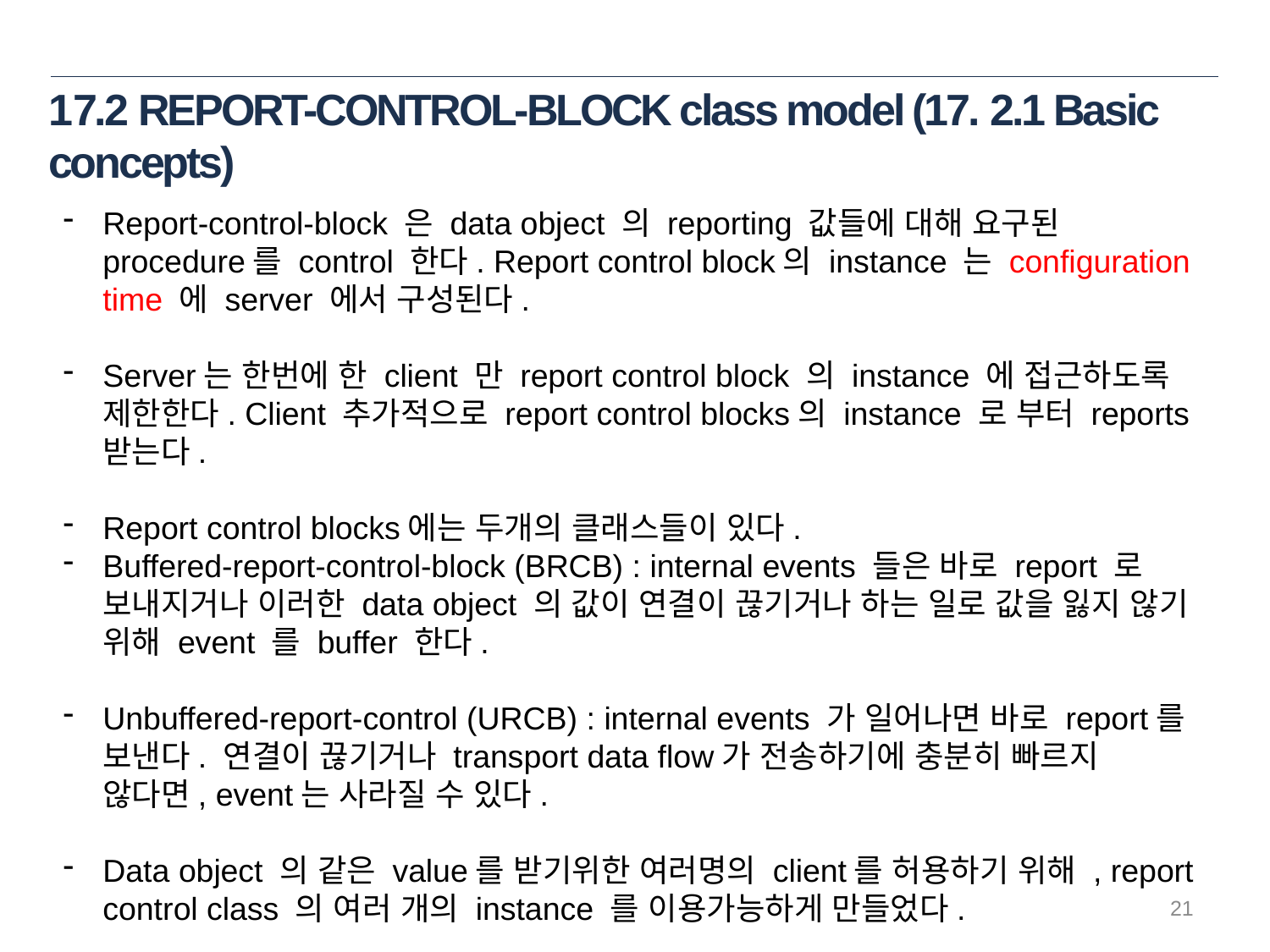

17.2 REPORT-CONTROL-BLOCK class model (17. 2.1 Basic concepts)
Report-control-block 은 data object 의 reporting 값들에 대해 요구된 procedure를 control 한다. Report control block의 instance 는 configuration time 에 server 에서 구성된다.

Server는 한번에 한 client 만 report control block 의 instance 에 접근하도록 제한한다. Client 추가적으로 report control blocks의 instance 로 부터 reports 받는다.

Report control blocks에는 두개의 클래스들이 있다.
Buffered-report-control-block (BRCB) : internal events 들은 바로 report 로 보내지거나 이러한 data object 의 값이 연결이 끊기거나 하는 일로 값을 잃지 않기 위해 event 를 buffer 한다.

Unbuffered-report-control (URCB) : internal events 가 일어나면 바로 report를 보낸다. 연결이 끊기거나 transport data flow가 전송하기에 충분히 빠르지 않다면, event는 사라질 수 있다.

Data object 의 같은 value를 받기위한 여러명의 client를 허용하기 위해 , report control class 의 여러 개의 instance 를 이용가능하게 만들었다.
21